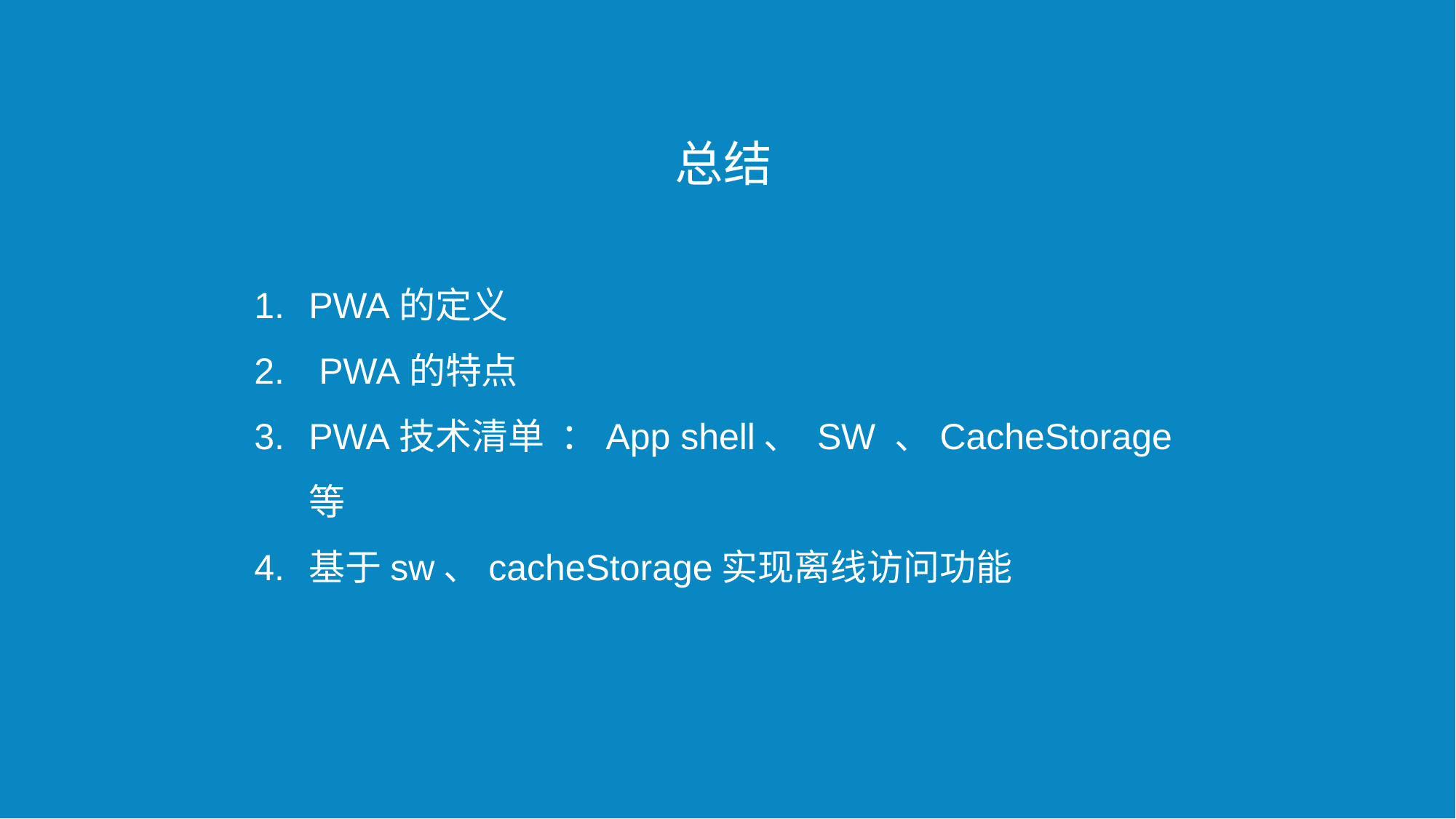

总结
PWA的定义
 PWA的特点
PWA技术清单  ：App shell、 SW 、CacheStorage等
基于sw、cacheStorage实现离线访问功能